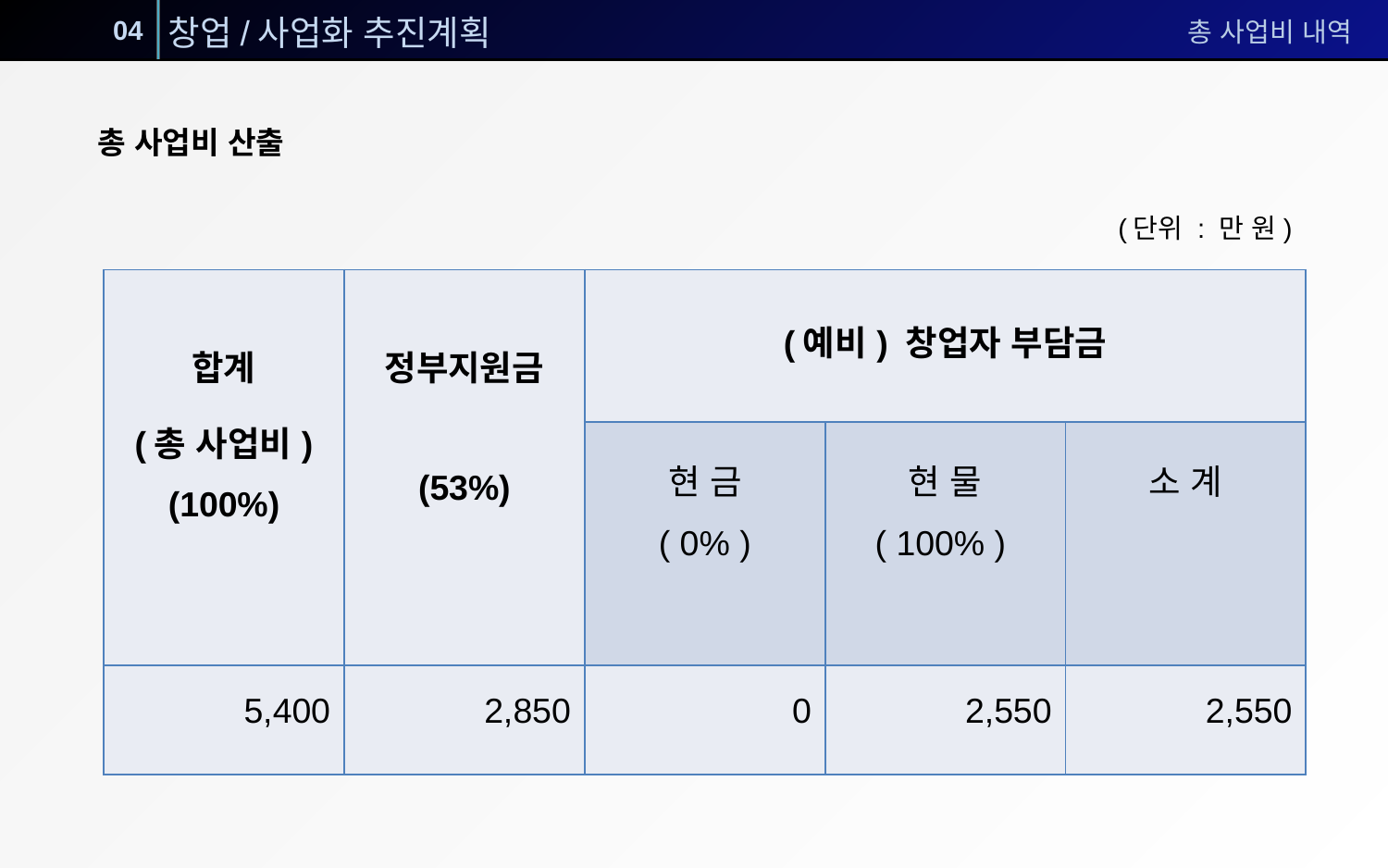

창업/사업화 추진계획
04
총 사업비 내역
총 사업비 산출
(단위 : 만 원)
| 합계 (총 사업비) (100%) | 정부지원금 (53%) | (예비) 창업자 부담금 |  |  |
| --- | --- | --- | --- | --- |
|  |  | 현 금 ( 0% ) | 현 물 ( 100% ) | 소 계 |
| 5,400 | 2,850 | 0 | 2,550 | 2,550 |